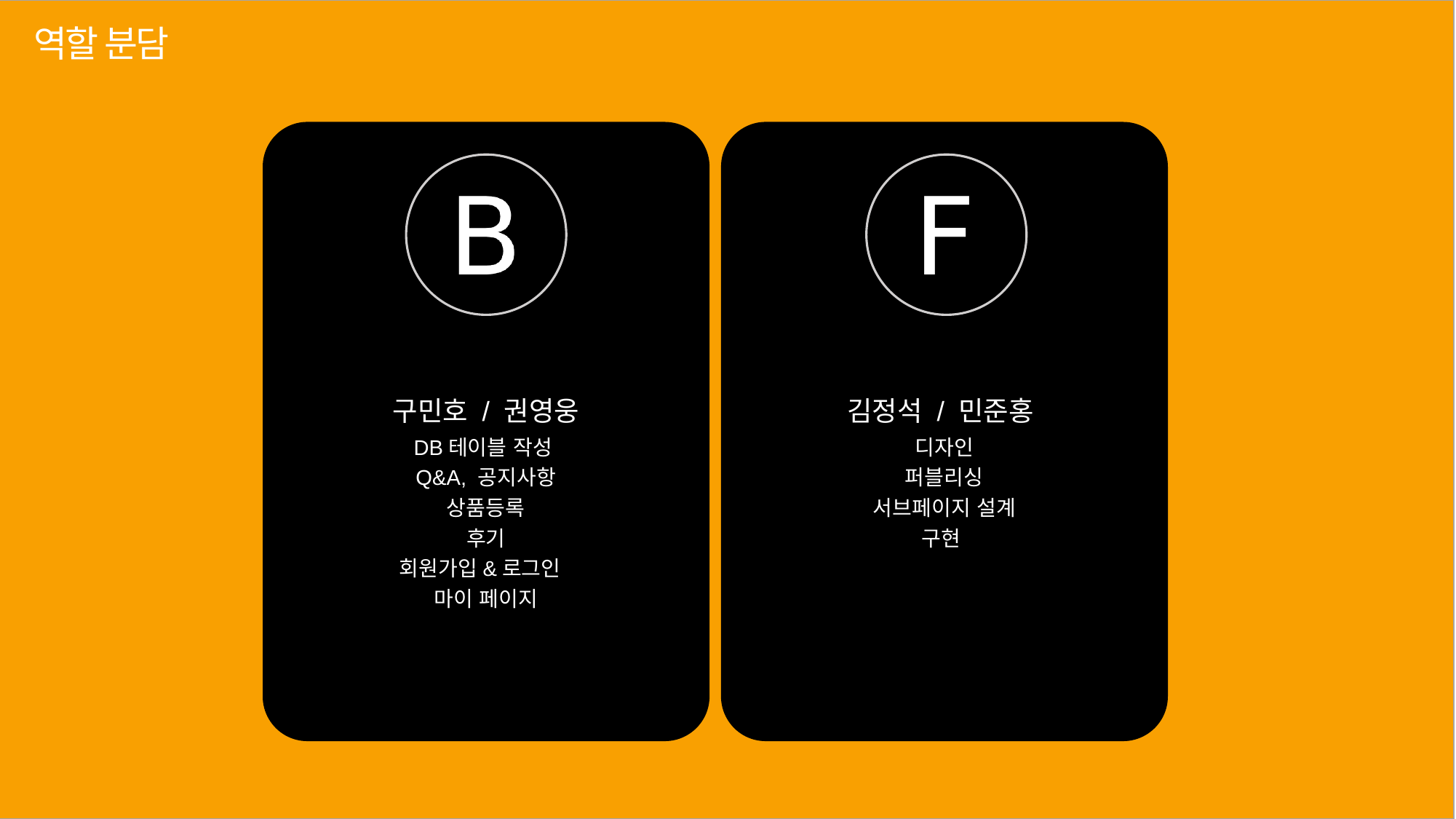

역할 분담

구민호 / 권영웅
DB테이블 작성
Q&A, 공지사항
상품등록
후기
회원가입&로그인
마이 페이지

김정석 / 민준홍
디자인
퍼블리싱
서브페이지 설계
구현